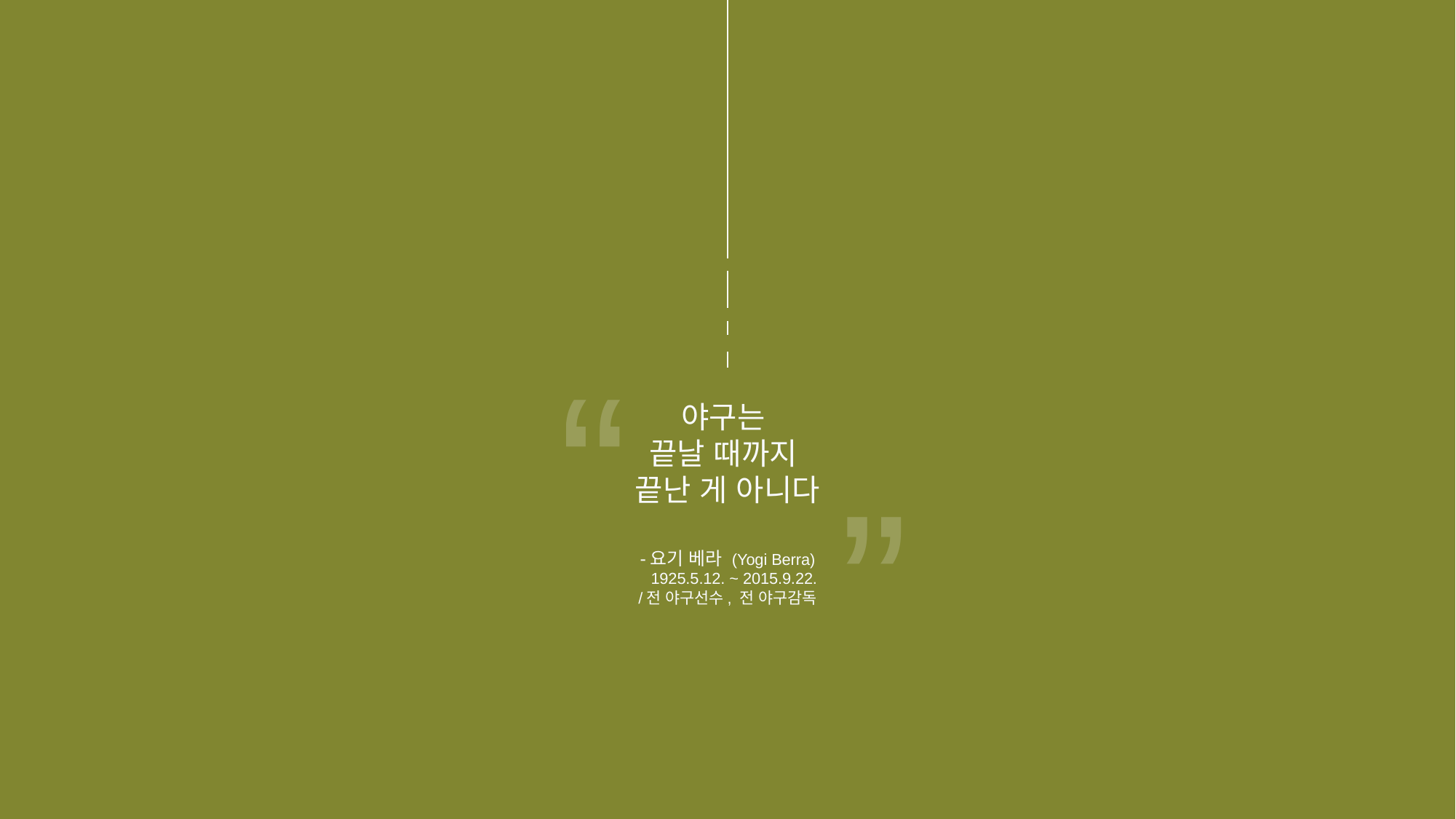

“
야구는
끝날 때까지
끝난 게 아니다
”
-요기 베라 (Yogi Berra)
   1925.5.12. ~ 2015.9.22.
/전 야구선수, 전 야구감독